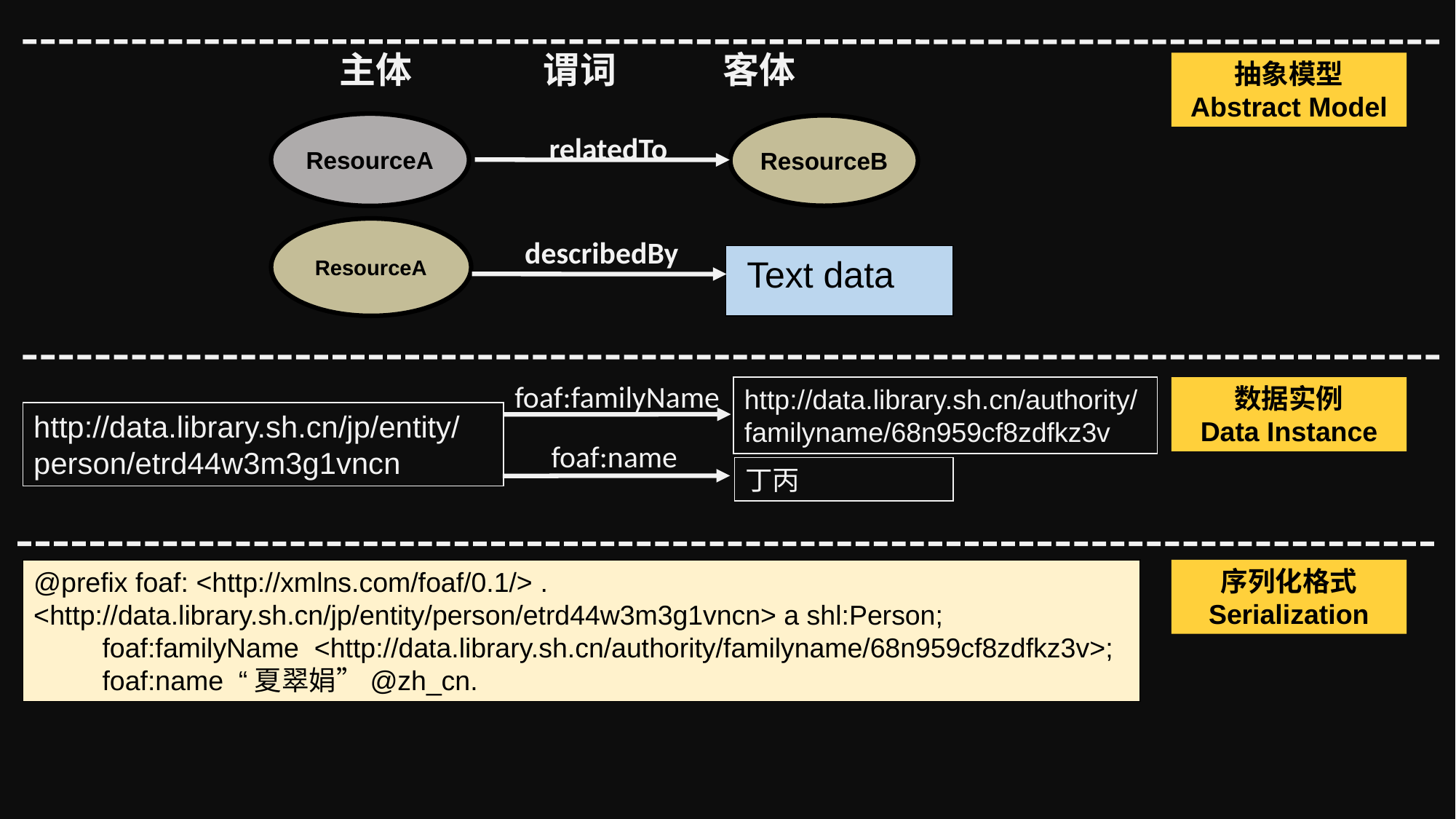

主体                谓词             客体

抽象模型
Abstract Model
ResourceA
ResourceB
relatedTo

ResourceA
describedBy
 Text data

foaf:familyName
http://data.library.sh.cn/authority/familyname/68n959cf8zdfkz3v
数据实例
Data Instance
http://data.library.sh.cn/jp/entity/person/etrd44w3m3g1vncn

foaf:name
丁丙

@prefix foaf: <http://xmlns.com/foaf/0.1/> .
<http://data.library.sh.cn/jp/entity/person/etrd44w3m3g1vncn> a shl:Person;
         foaf:familyName  <http://data.library.sh.cn/authority/familyname/68n959cf8zdfkz3v>;
         foaf:name  “夏翠娟”@zh_cn.
序列化格式
Serialization